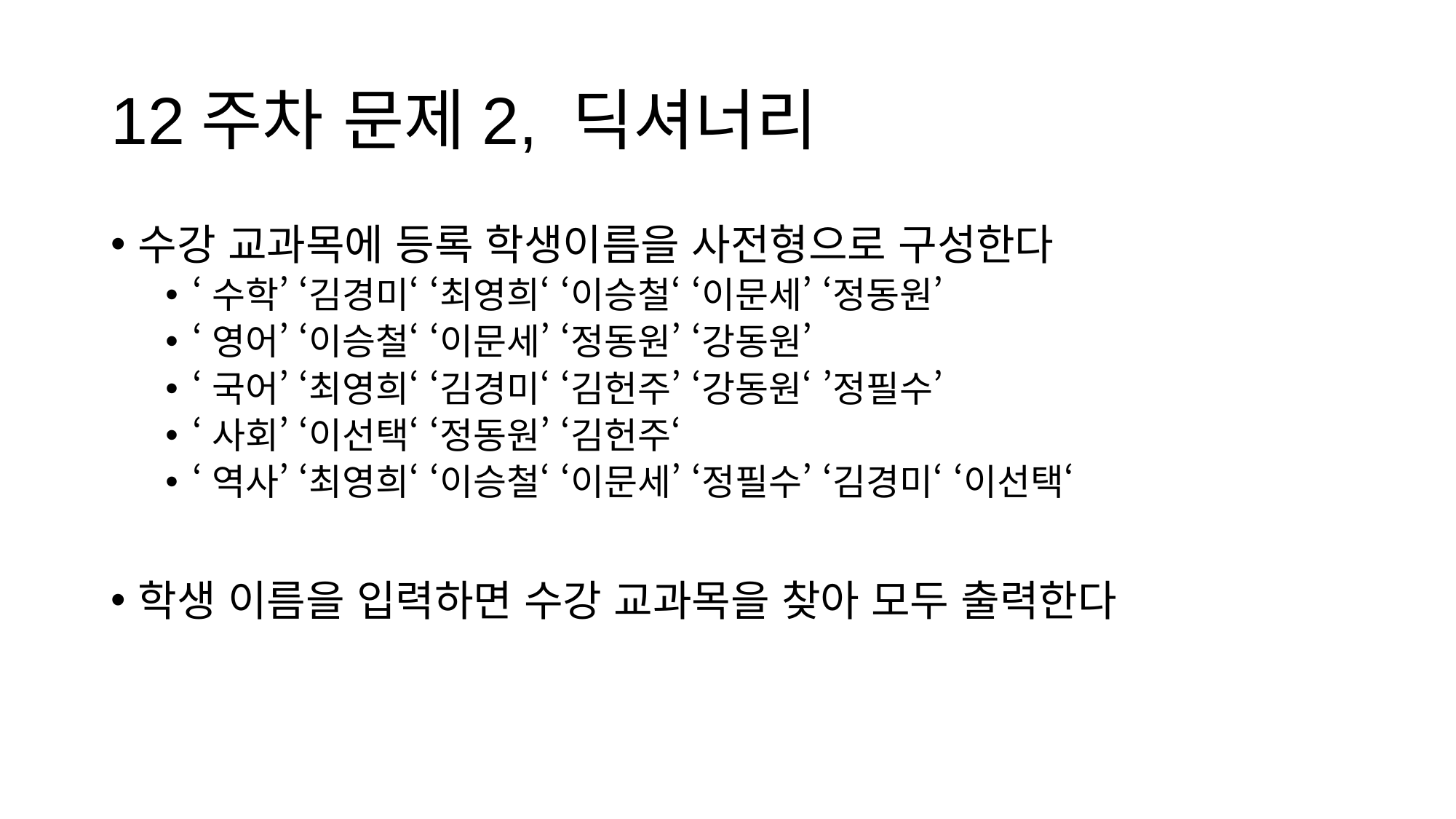

# 12주차 문제2, 딕셔너리
수강 교과목에 등록 학생이름을 사전형으로 구성한다
‘수학’ ‘김경미‘ ‘최영희‘ ‘이승철‘ ‘이문세’ ‘정동원’
‘영어’ ‘이승철‘ ‘이문세’ ‘정동원’ ‘강동원’
‘국어’ ‘최영희‘ ‘김경미‘ ‘김헌주’ ‘강동원‘ ’정필수’
‘사회’ ‘이선택‘ ‘정동원’ ‘김헌주‘
‘역사’ ‘최영희‘ ‘이승철‘ ‘이문세’ ‘정필수’ ‘김경미‘ ‘이선택‘

학생 이름을 입력하면 수강 교과목을 찾아 모두 출력한다